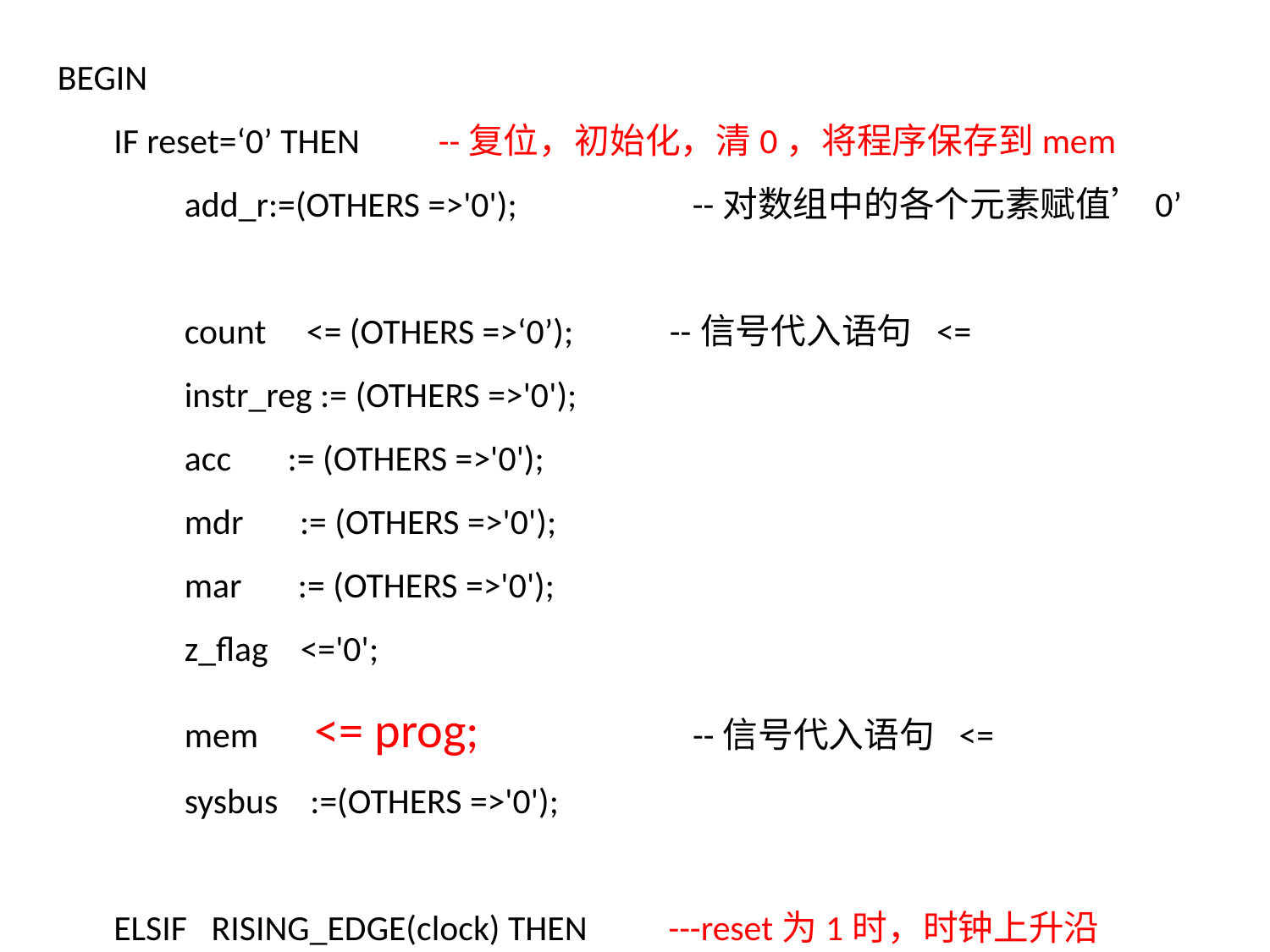

BEGIN
       IF reset=‘0’ THEN	--复位，初始化，清0，将程序保存到mem
	add_r:=(OTHERS =>'0');		--对数组中的各个元素赋值’0’
	count     <= (OTHERS =>‘0’);            --信号代入语句  <=
	instr_reg := (OTHERS =>'0');
	acc       := (OTHERS =>'0');
	mdr       := (OTHERS =>'0');
	mar       := (OTHERS =>'0');
	z_flag    <='0';
	mem       <= prog;                   --信号代入语句  <=
	sysbus    :=(OTHERS =>'0');

       ELSIF   RISING_EDGE(clock) THEN          ---reset为1时，时钟上升沿